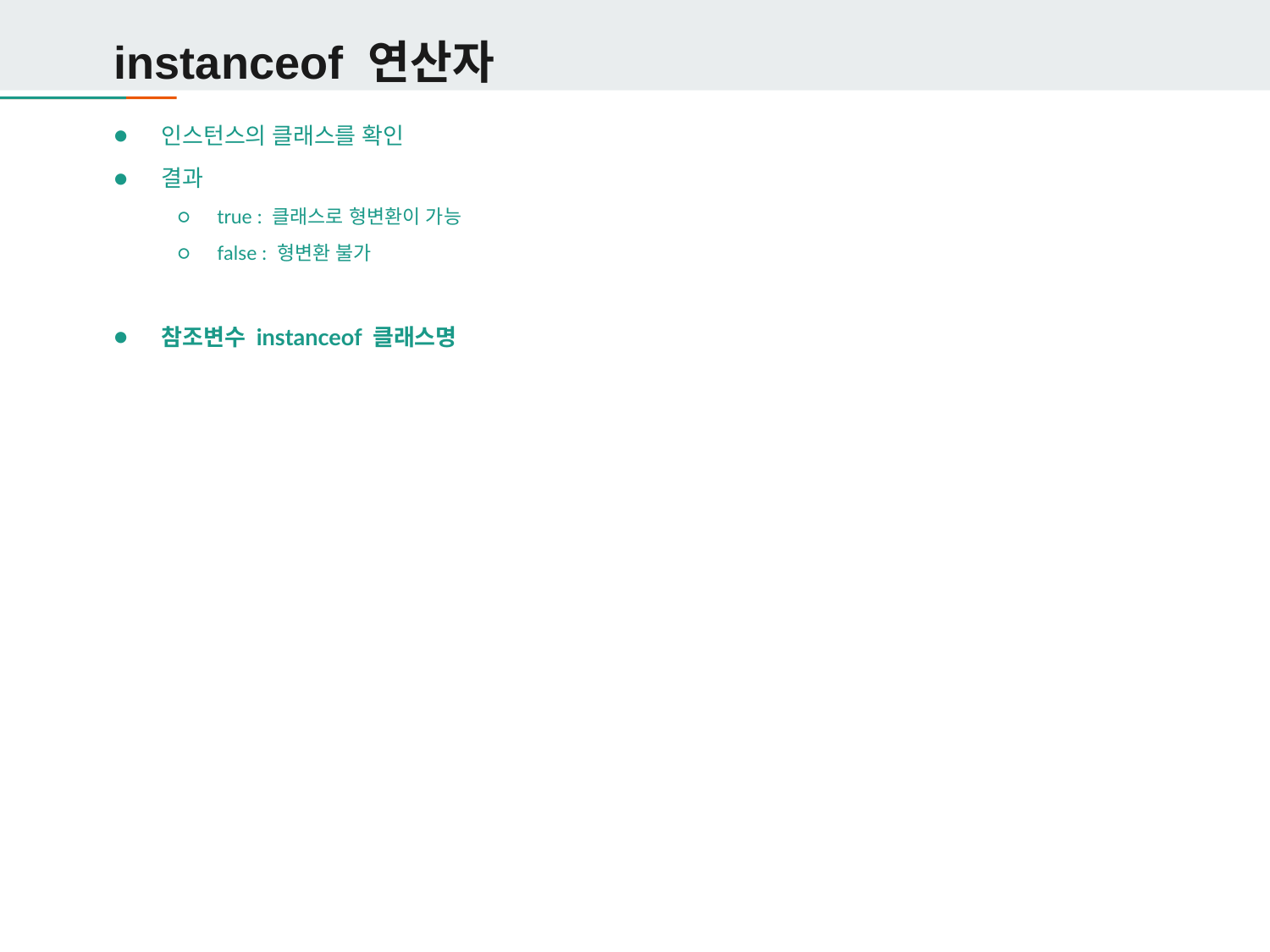

# instanceof 연산자
인스턴스의 클래스를 확인
결과
true : 클래스로 형변환이 가능
false : 형변환 불가

참조변수 instanceof 클래스명